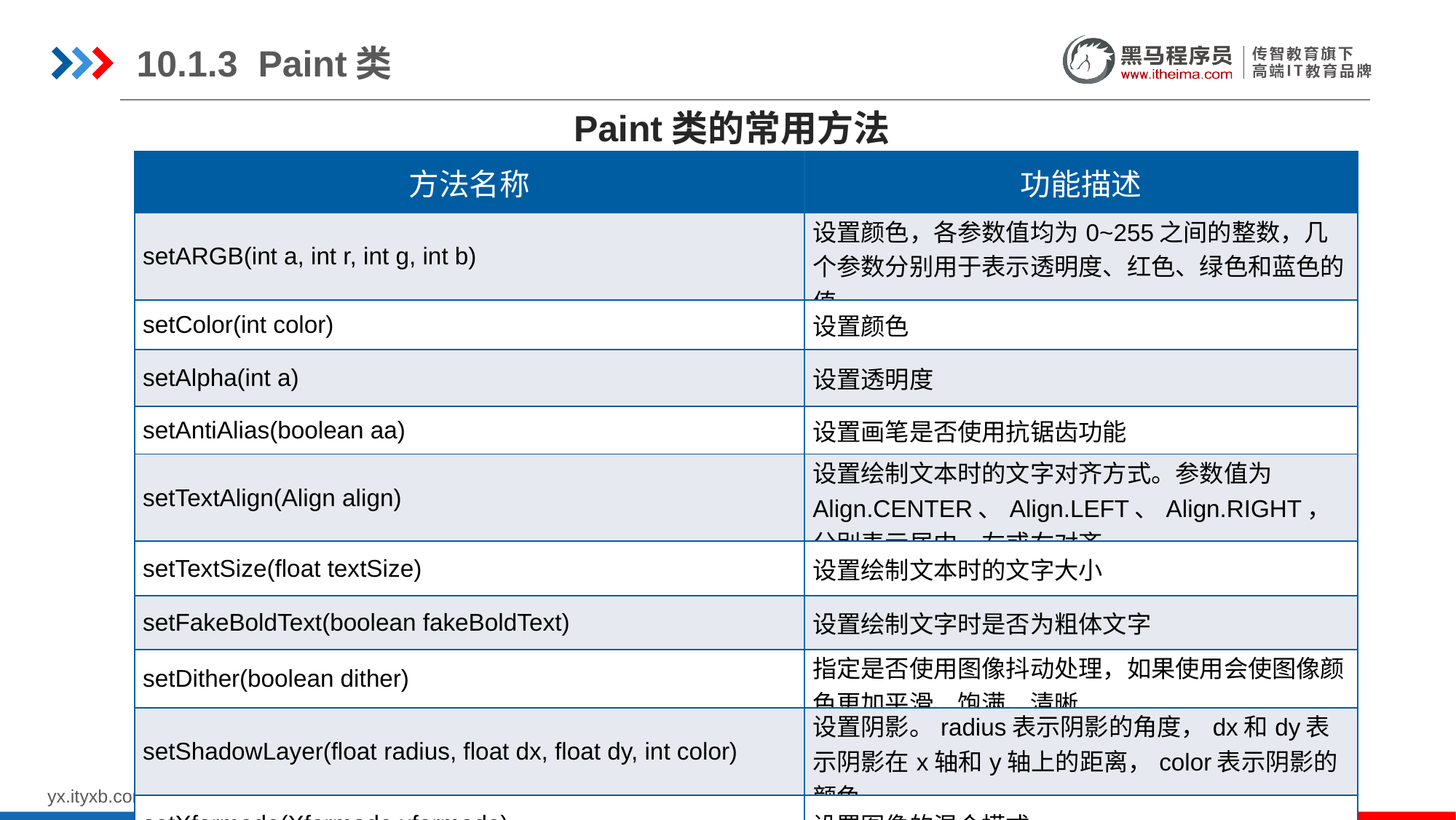

10.1.3  Paint类
Paint类的常用方法
| 方法名称 | 功能描述 |
| --- | --- |
| setARGB(int a, int r, int g, int b) | 设置颜色，各参数值均为0~255之间的整数，几个参数分别用于表示透明度、红色、绿色和蓝色的值 |
| setColor(int color) | 设置颜色 |
| setAlpha(int a) | 设置透明度 |
| setAntiAlias(boolean aa) | 设置画笔是否使用抗锯齿功能 |
| setTextAlign(Align align) | 设置绘制文本时的文字对齐方式。参数值为Align.CENTER、Align.LEFT、Align.RIGHT，分别表示居中，左或右对齐 |
| setTextSize(float textSize) | 设置绘制文本时的文字大小 |
| setFakeBoldText(boolean fakeBoldText) | 设置绘制文字时是否为粗体文字 |
| setDither(boolean dither) | 指定是否使用图像抖动处理，如果使用会使图像颜色更加平滑、饱满、清晰 |
| setShadowLayer(float radius, float dx, float dy, int color) | 设置阴影。radius表示阴影的角度，dx和dy表示阴影在x轴和y轴上的距离，color表示阴影的颜色 |
| setXfermode(Xfermode xfermode) | 设置图像的混合模式 |